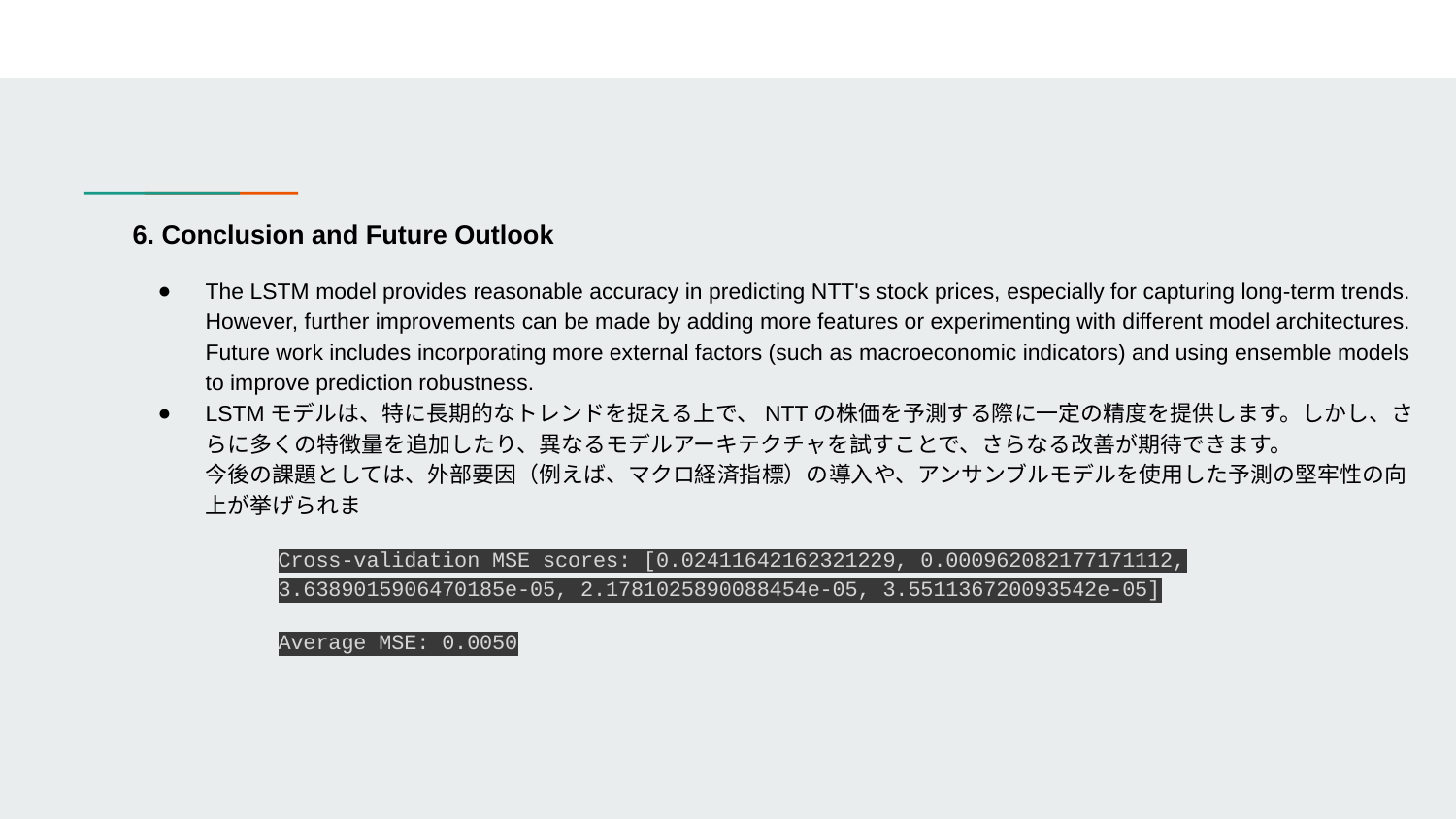

6. Conclusion and Future Outlook
The LSTM model provides reasonable accuracy in predicting NTT's stock prices, especially for capturing long-term trends. However, further improvements can be made by adding more features or experimenting with different model architectures.
Future work includes incorporating more external factors (such as macroeconomic indicators) and using ensemble models to improve prediction robustness.
LSTMモデルは、特に長期的なトレンドを捉える上で、NTTの株価を予測する際に一定の精度を提供します。しかし、さらに多くの特徴量を追加したり、異なるモデルアーキテクチャを試すことで、さらなる改善が期待できます。
今後の課題としては、外部要因（例えば、マクロ経済指標）の導入や、アンサンブルモデルを使用した予測の堅牢性の向上が挙げられま
Cross-validation MSE scores: [0.02411642162321229, 0.000962082177171112, 3.6389015906470185e-05, 2.1781025890088454e-05, 3.551136720093542e-05]
Average MSE: 0.0050